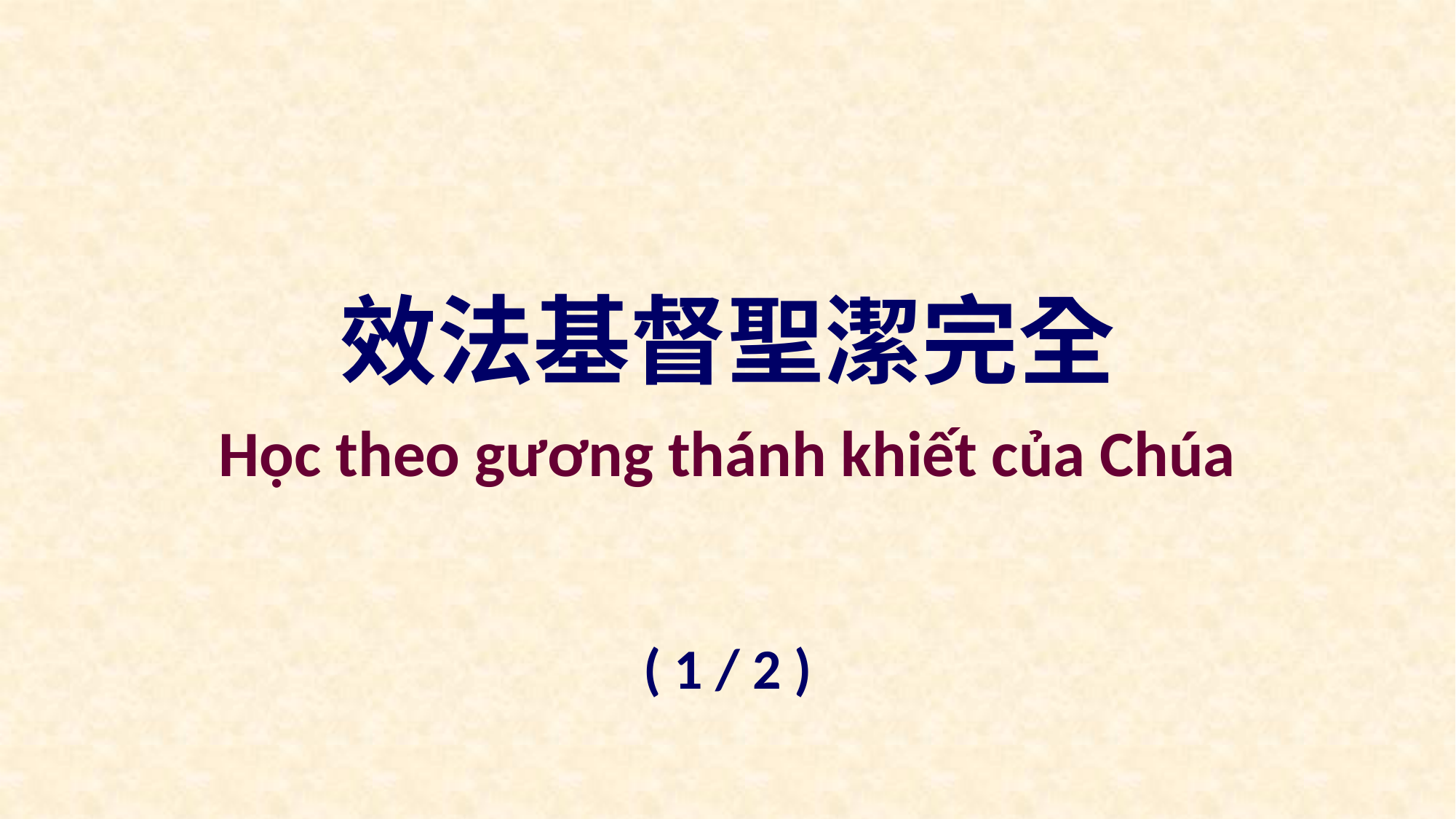

效法基督聖潔完全
Học theo gương thánh khiết của Chúa
( 1 / 2 )